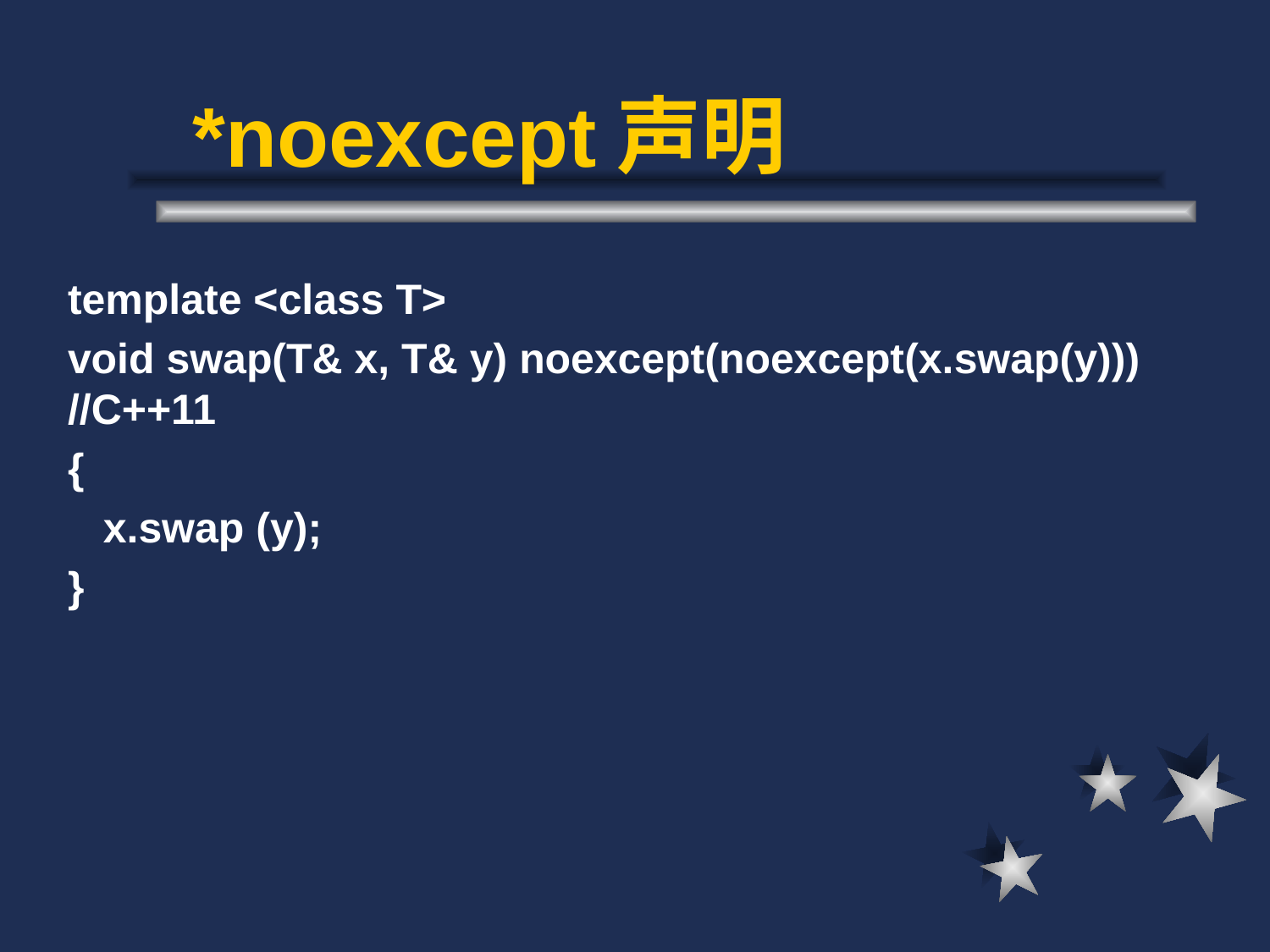

# *noexcept声明
template <class T>
void swap(T& x, T& y) noexcept(noexcept(x.swap(y)))    //C++11
{
   x.swap (y);
}